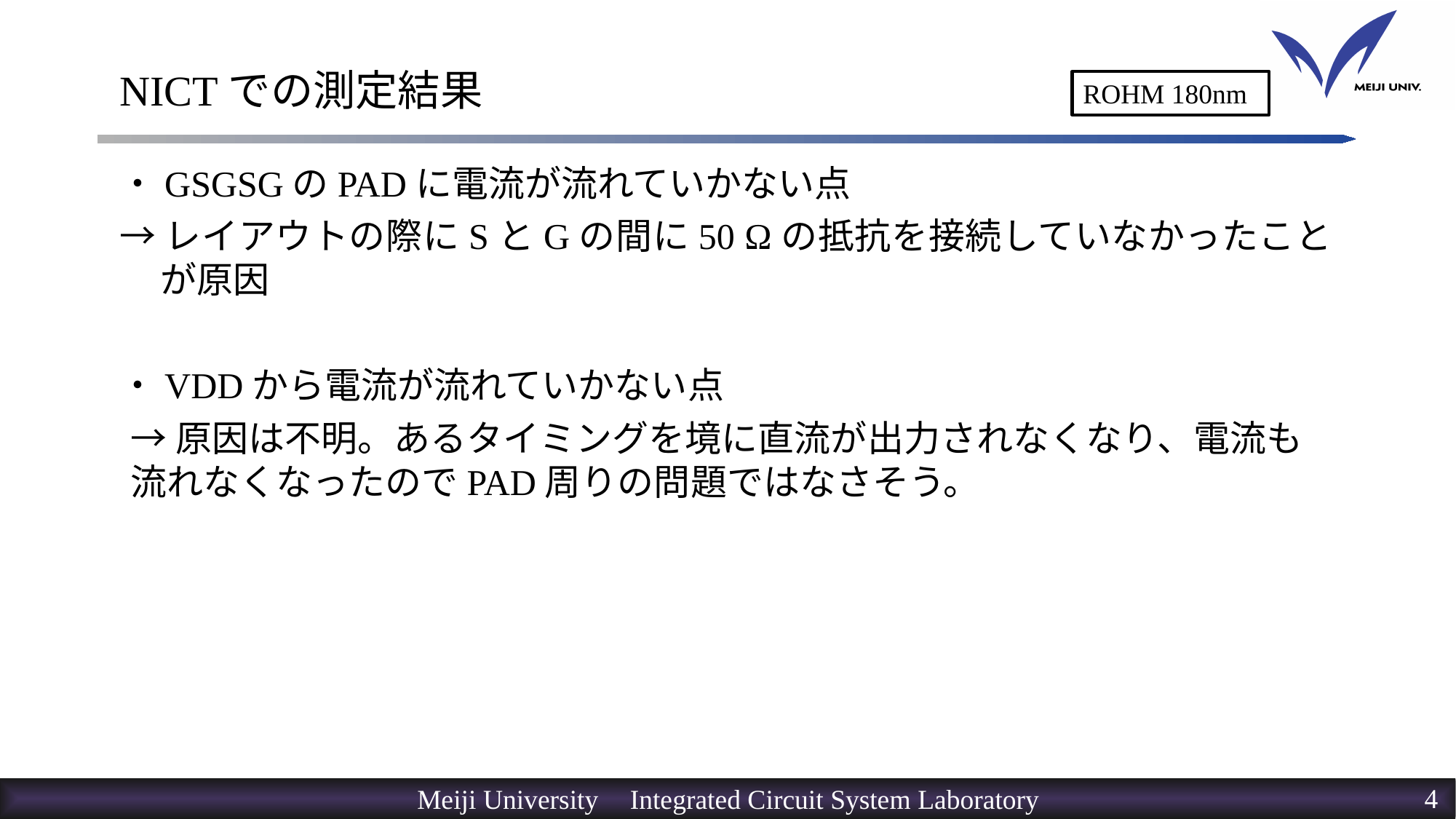

# NICTでの測定結果
ROHM 180nm
・GSGSGのPADに電流が流れていかない点
→レイアウトの際にSとGの間に50 Ωの抵抗を接続していなかったことが原因

・VDDから電流が流れていかない点
→原因は不明。あるタイミングを境に直流が出力されなくなり、電流も流れなくなったのでPAD周りの問題ではなさそう。